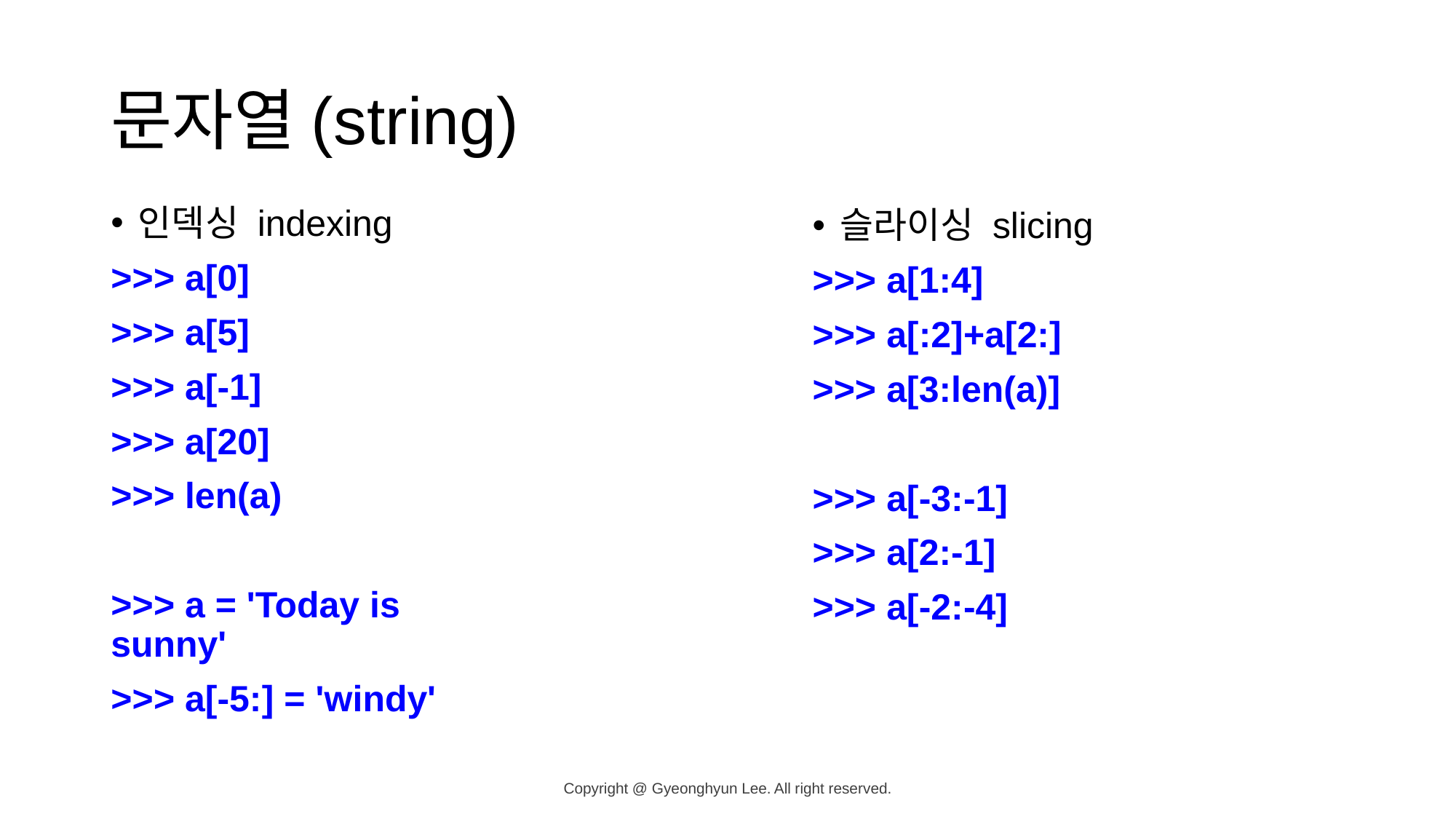

# 문자열(string)
인덱싱 indexing
>>> a[0]
>>> a[5]
>>> a[-1]
>>> a[20]
>>> len(a)

>>> a = 'Today is sunny'
>>> a[-5:] = 'windy'

슬라이싱 slicing
>>> a[1:4]
>>> a[:2]+a[2:]
>>> a[3:len(a)]

>>> a[-3:-1]
>>> a[2:-1]
>>> a[-2:-4]